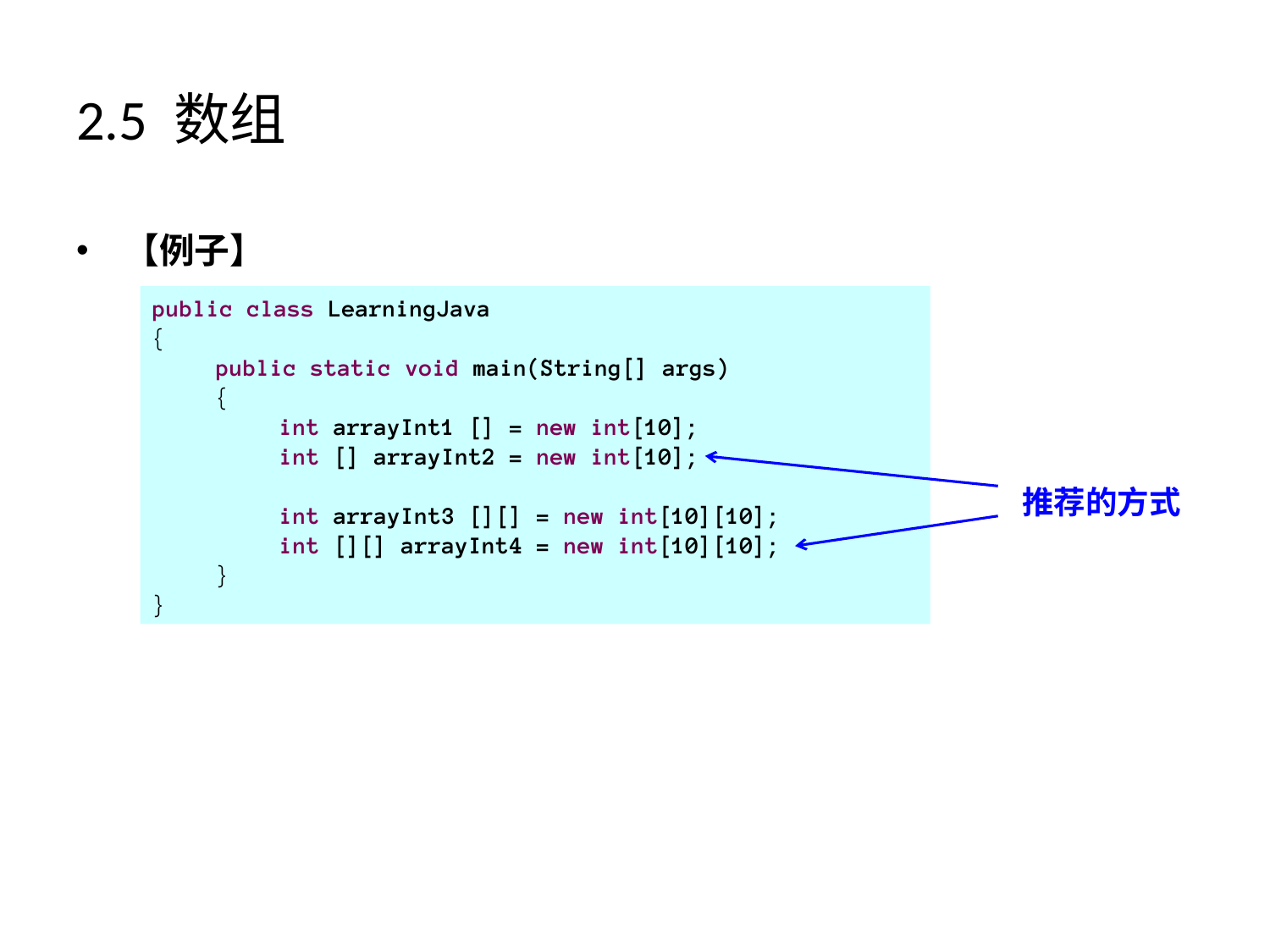

# 2.5 数组
【例子】
public class LearningJava
{
public static void main(String[] args)
{
int arrayInt1 [] = new int[10];
int [] arrayInt2 = new int[10];

int arrayInt3 [][] = new int[10][10];
int [][] arrayInt4 = new int[10][10];
}
}
推荐的方式